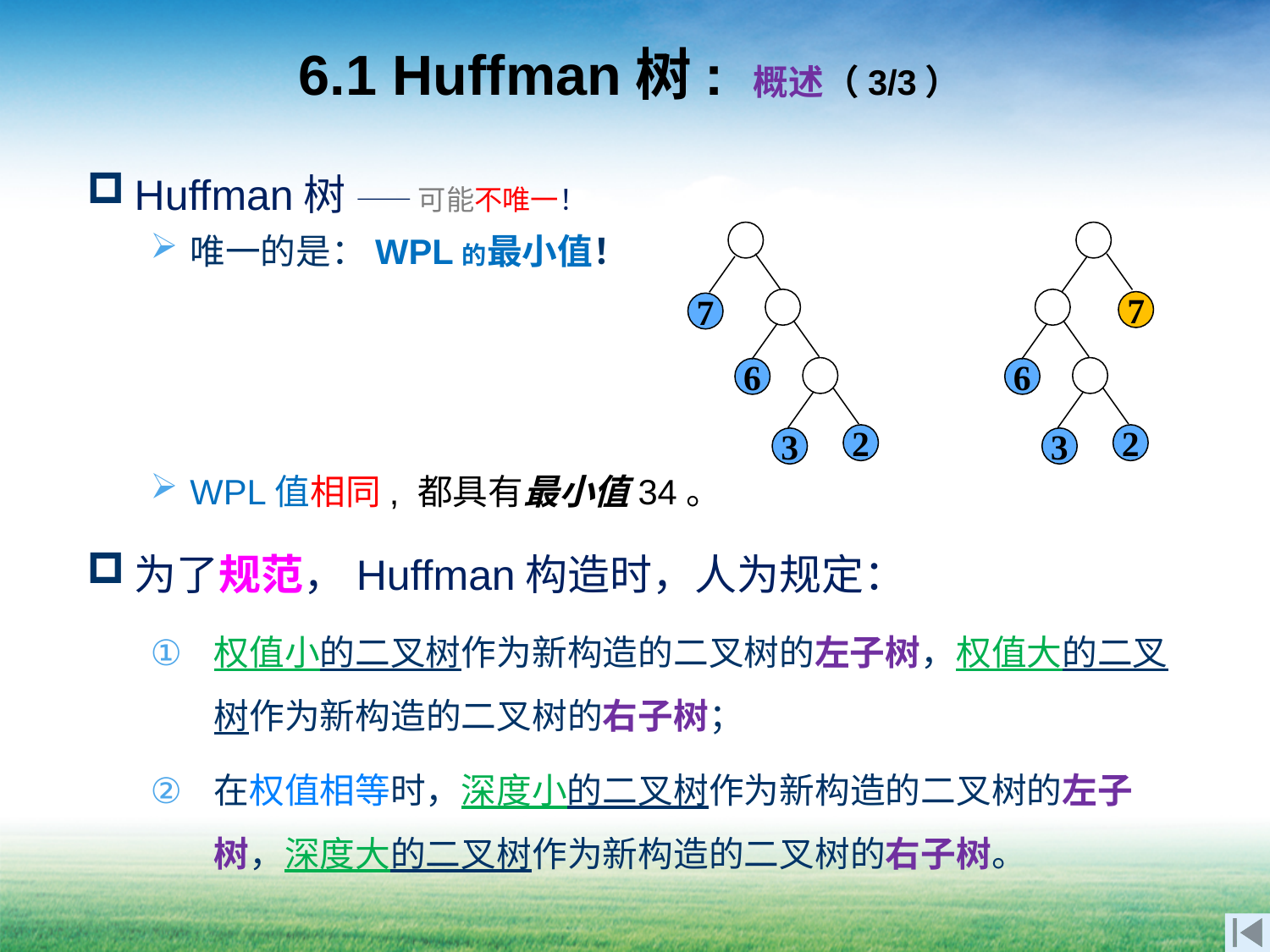

# 6.1 Huffman树: 概述（3/3）
Huffman树 —— 可能不唯一！
唯一的是：WPL的最小值！

WPL值相同, 都具有最小值34。
为了规范，Huffman构造时，人为规定：
权值小的二叉树作为新构造的二叉树的左子树，权值大的二叉树作为新构造的二叉树的右子树；
在权值相等时，深度小的二叉树作为新构造的二叉树的左子树，深度大的二叉树作为新构造的二叉树的右子树。

7

6

2
3

7

6

2
3